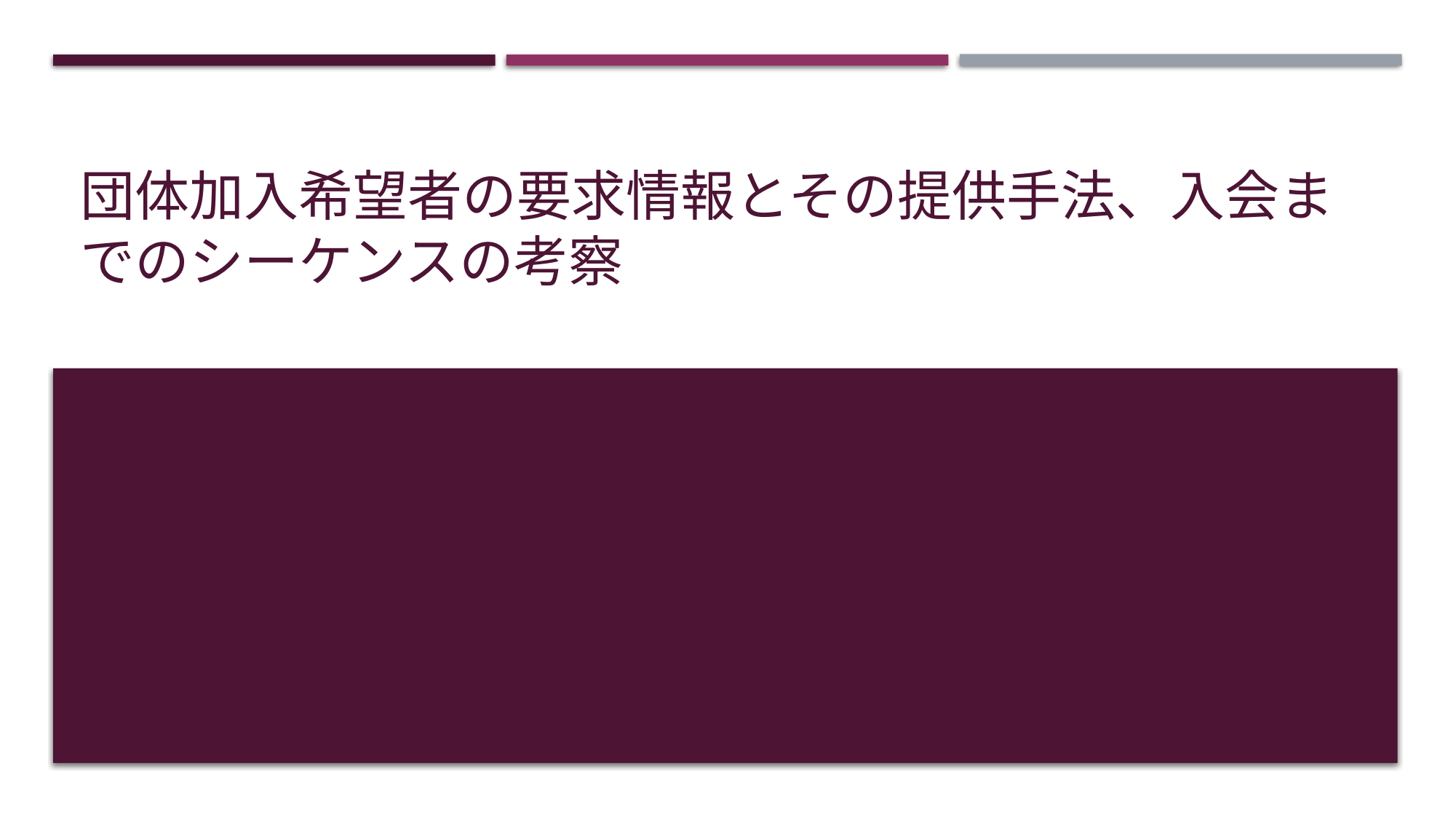

# 団体加入希望者の要求情報とその提供手法、入会までのシーケンスの考察